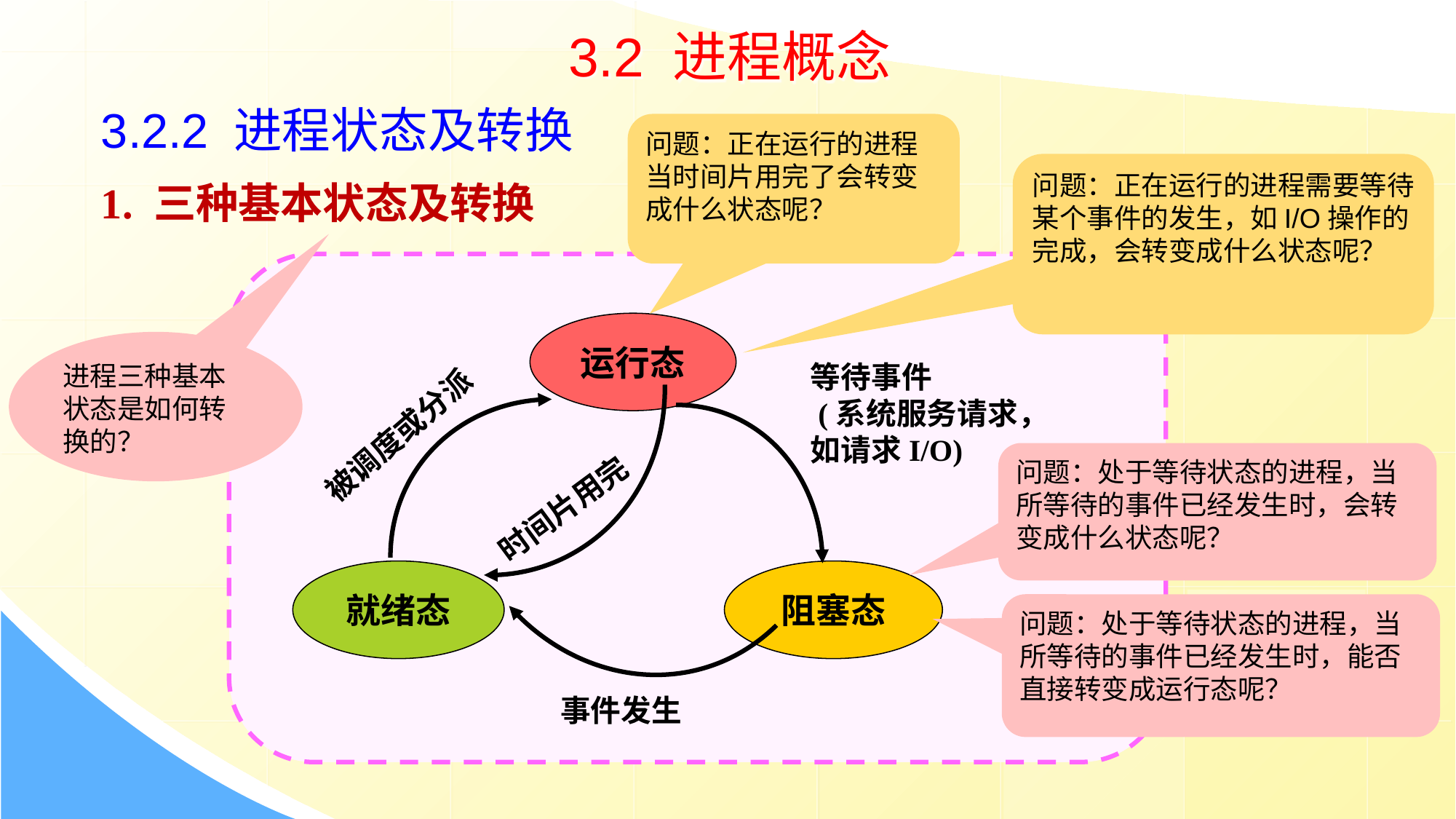

3.2 进程概念
3.2.2 进程状态及转换
问题：正在运行的进程当时间片用完了会转变成什么状态呢？
问题：正在运行的进程需要等待某个事件的发生，如I/O操作的完成，会转变成什么状态呢？
1. 三种基本状态及转换

运行态
进程三种基本状态是如何转换的？
等待事件
 (系统服务请求，
如请求I/O)

   时间片用完
   被调度或分派

问题：处于等待状态的进程，当所等待的事件已经发生时，会转变成什么状态呢？

 事件发生
就绪态
阻塞态
问题：处于等待状态的进程，当所等待的事件已经发生时，能否直接转变成运行态呢？